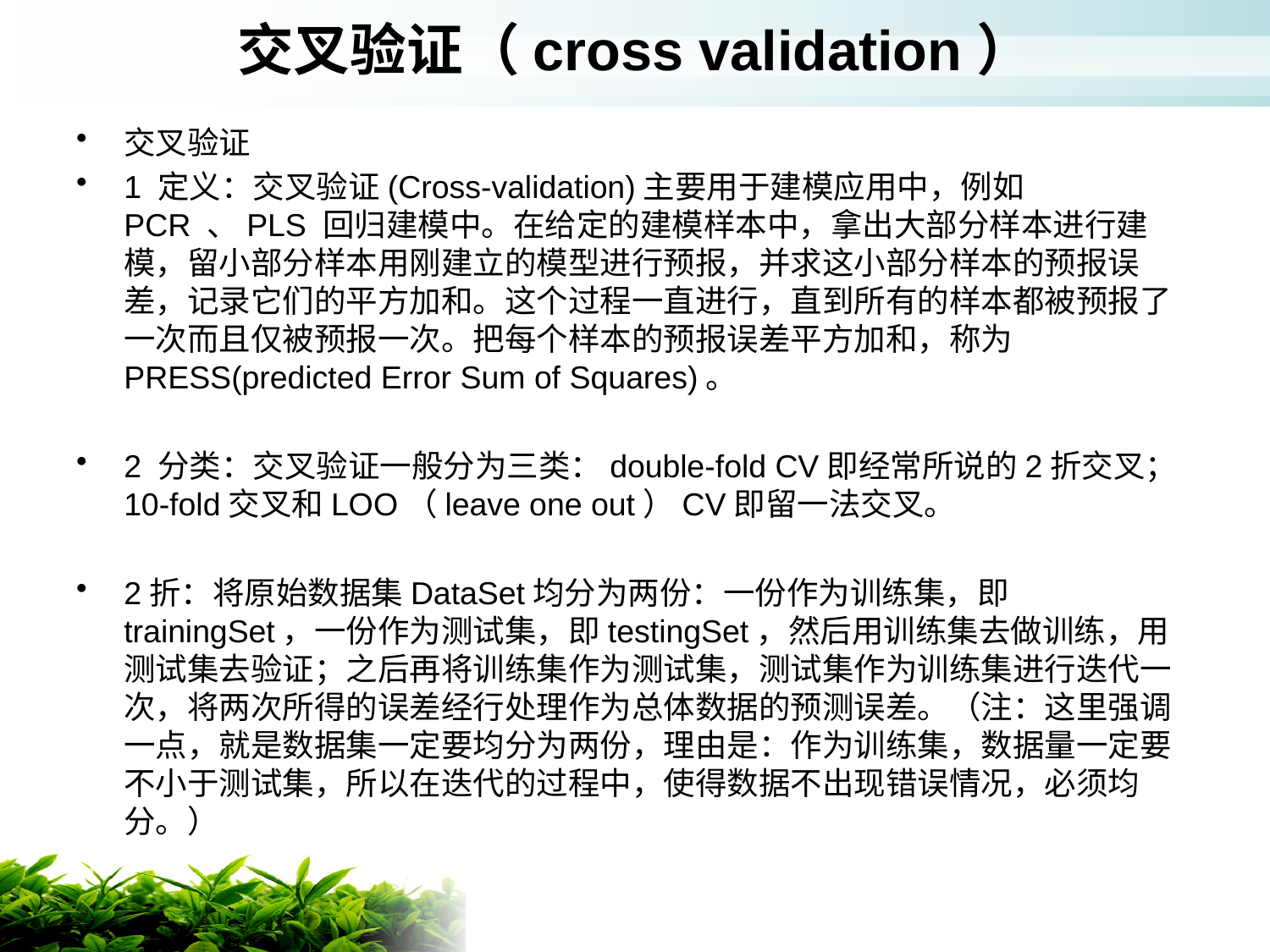

# 交叉验证（cross validation）
交叉验证
1 定义：交叉验证(Cross-validation)主要用于建模应用中，例如PCR 、PLS 回归建模中。在给定的建模样本中，拿出大部分样本进行建模，留小部分样本用刚建立的模型进行预报，并求这小部分样本的预报误差，记录它们的平方加和。这个过程一直进行，直到所有的样本都被预报了一次而且仅被预报一次。把每个样本的预报误差平方加和，称为PRESS(predicted Error Sum of Squares)。

2 分类：交叉验证一般分为三类：double-fold CV即经常所说的2折交叉；10-fold交叉和LOO（leave one out）CV即留一法交叉。

2折：将原始数据集DataSet均分为两份：一份作为训练集，即trainingSet，一份作为测试集，即testingSet，然后用训练集去做训练，用测试集去验证；之后再将训练集作为测试集，测试集作为训练集进行迭代一次，将两次所得的误差经行处理作为总体数据的预测误差。（注：这里强调一点，就是数据集一定要均分为两份，理由是：作为训练集，数据量一定要不小于测试集，所以在迭代的过程中，使得数据不出现错误情况，必须均分。）